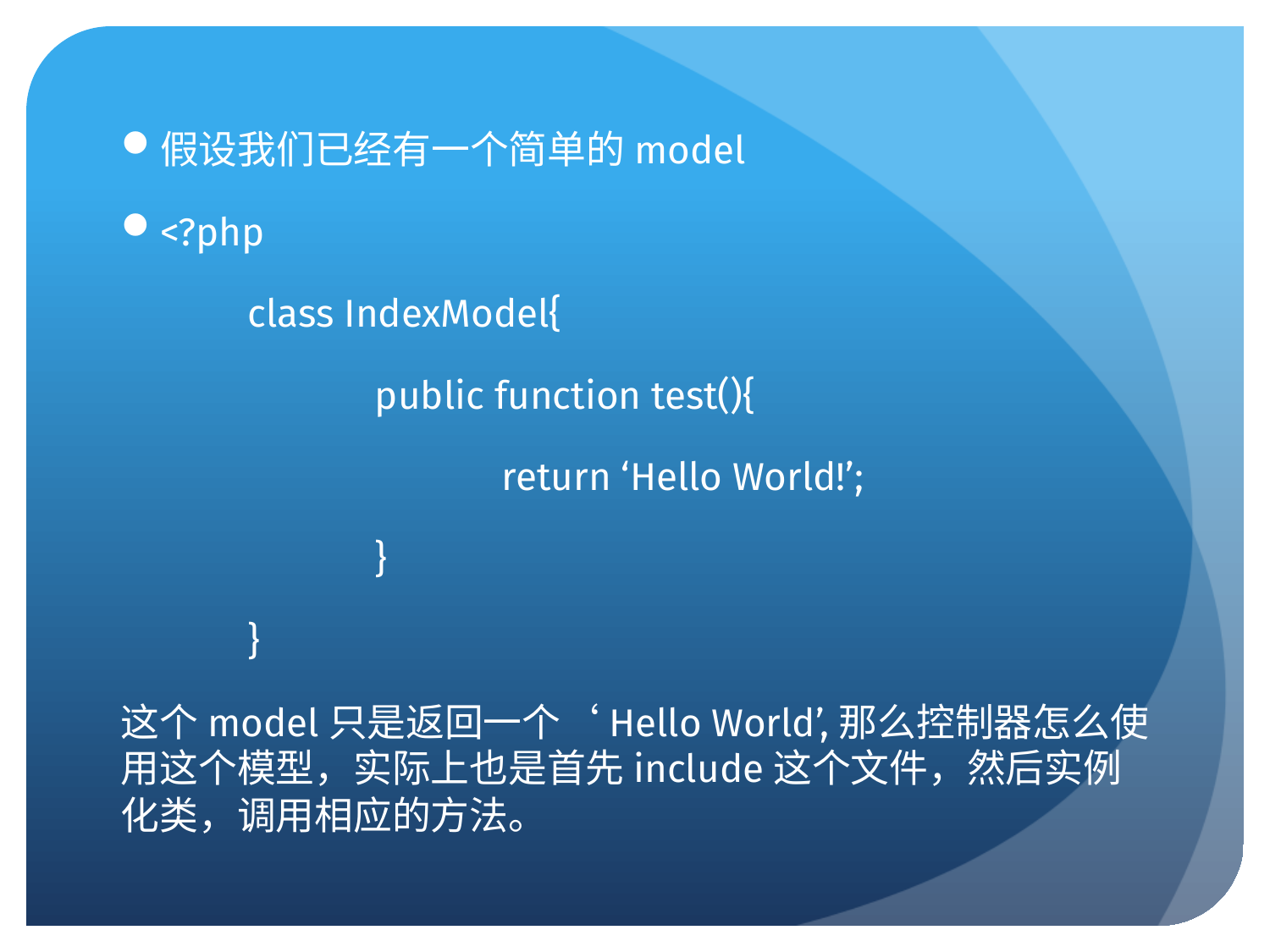

假设我们已经有一个简单的model
<?php
	class IndexModel{
		public function test(){
			return ‘Hello World!’;
		}
	}
这个model只是返回一个‘Hello World’,那么控制器怎么使用这个模型，实际上也是首先include这个文件，然后实例化类，调用相应的方法。